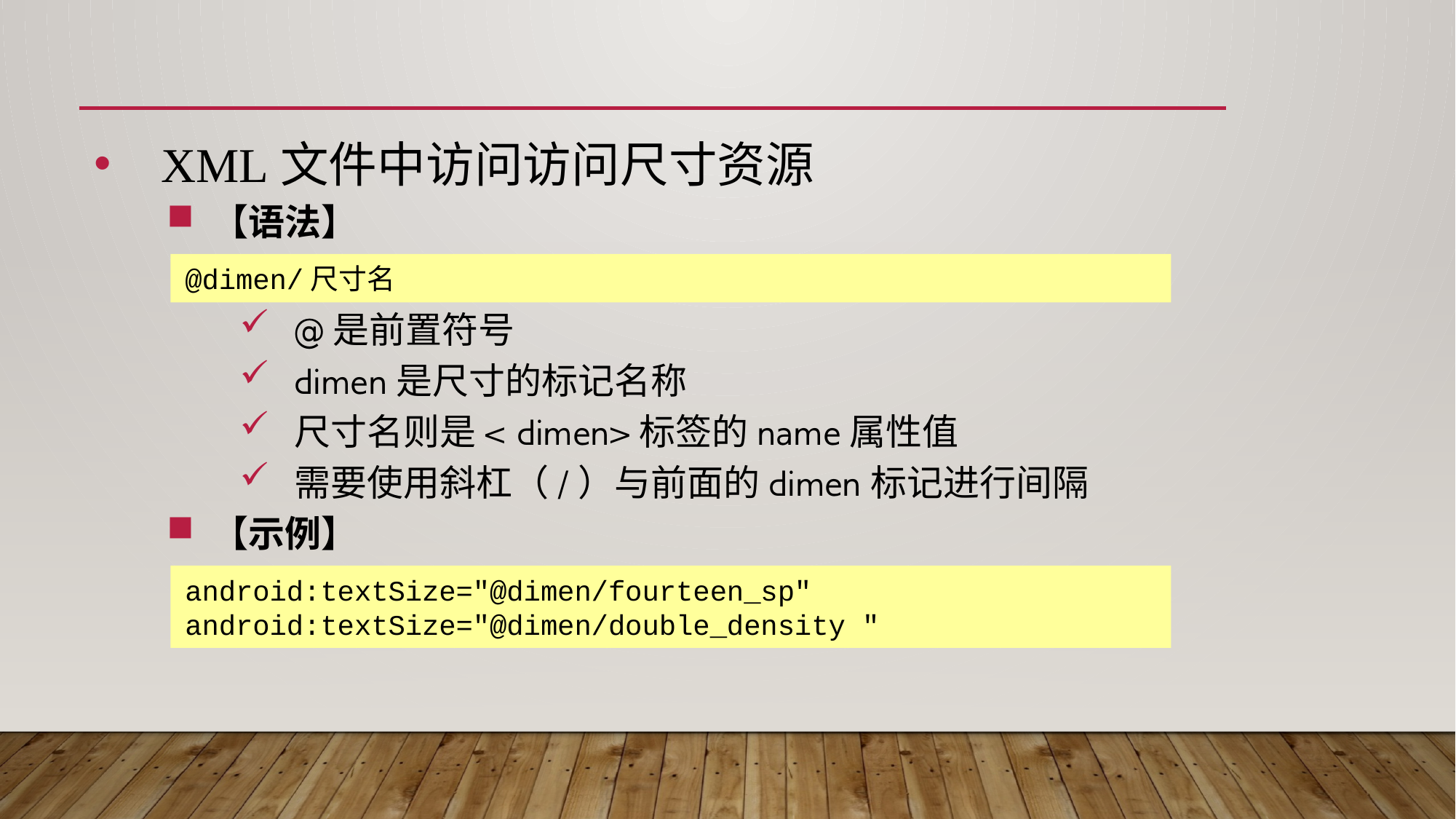

XML文件中访问访问尺寸资源
【语法】

@是前置符号
dimen是尺寸的标记名称
尺寸名则是< dimen>标签的name属性值
需要使用斜杠（/）与前面的dimen标记进行间隔
【示例】

@dimen/尺寸名
android:textSize="@dimen/fourteen_sp"
android:textSize="@dimen/double_density "